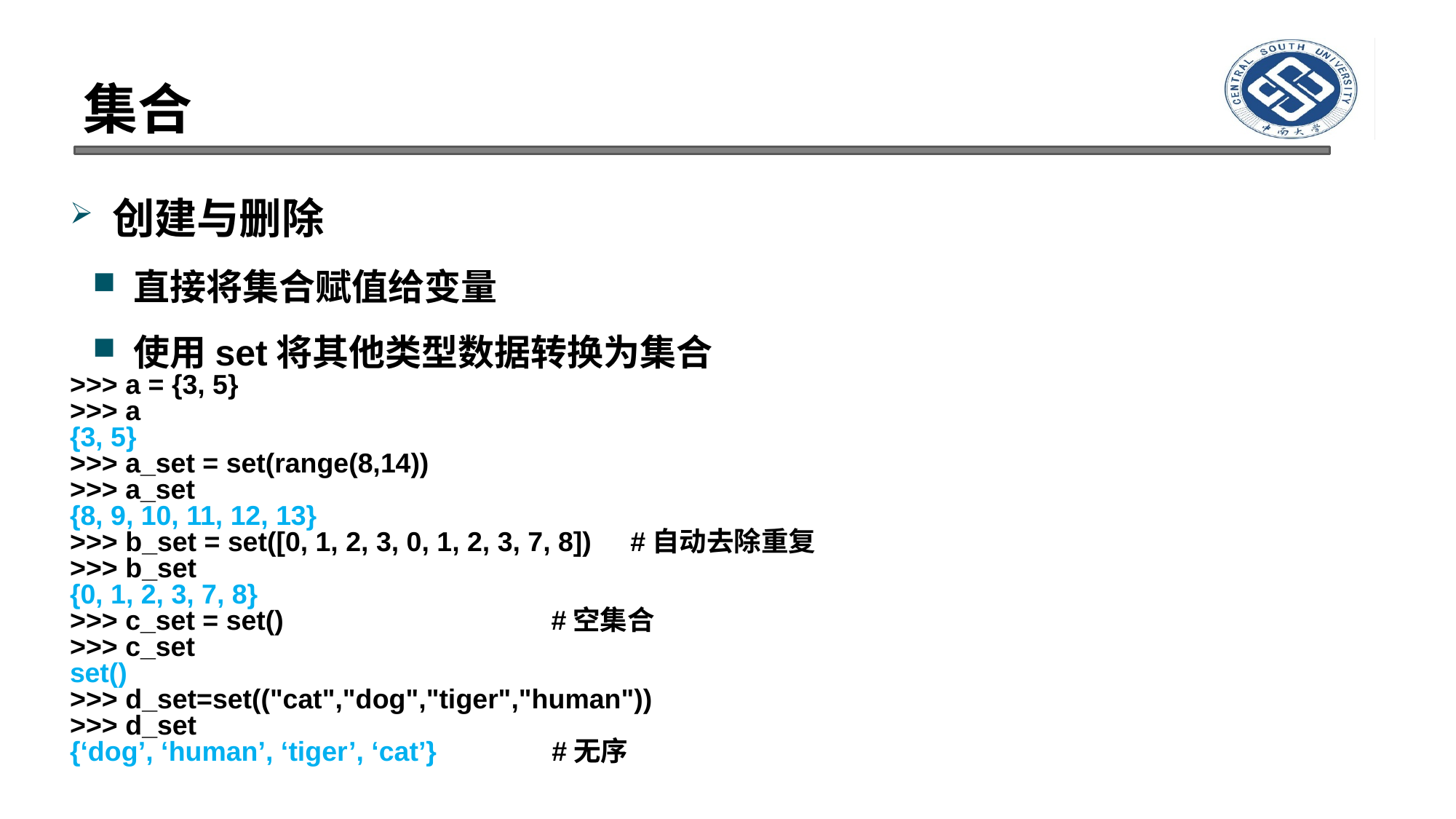

# 集合
创建与删除
直接将集合赋值给变量
使用set将其他类型数据转换为集合
>>> a = {3, 5}
>>> a
{3, 5}
>>> a_set = set(range(8,14))
>>> a_set
{8, 9, 10, 11, 12, 13}
>>> b_set = set([0, 1, 2, 3, 0, 1, 2, 3, 7, 8])     #自动去除重复
>>> b_set
{0, 1, 2, 3, 7, 8}
>>> c_set = set()                                   #空集合
>>> c_set
set()
>>> d_set=set(("cat","dog","tiger","human"))
>>> d_set
{‘dog’, ‘human’, ‘tiger’, ‘cat’}               #无序